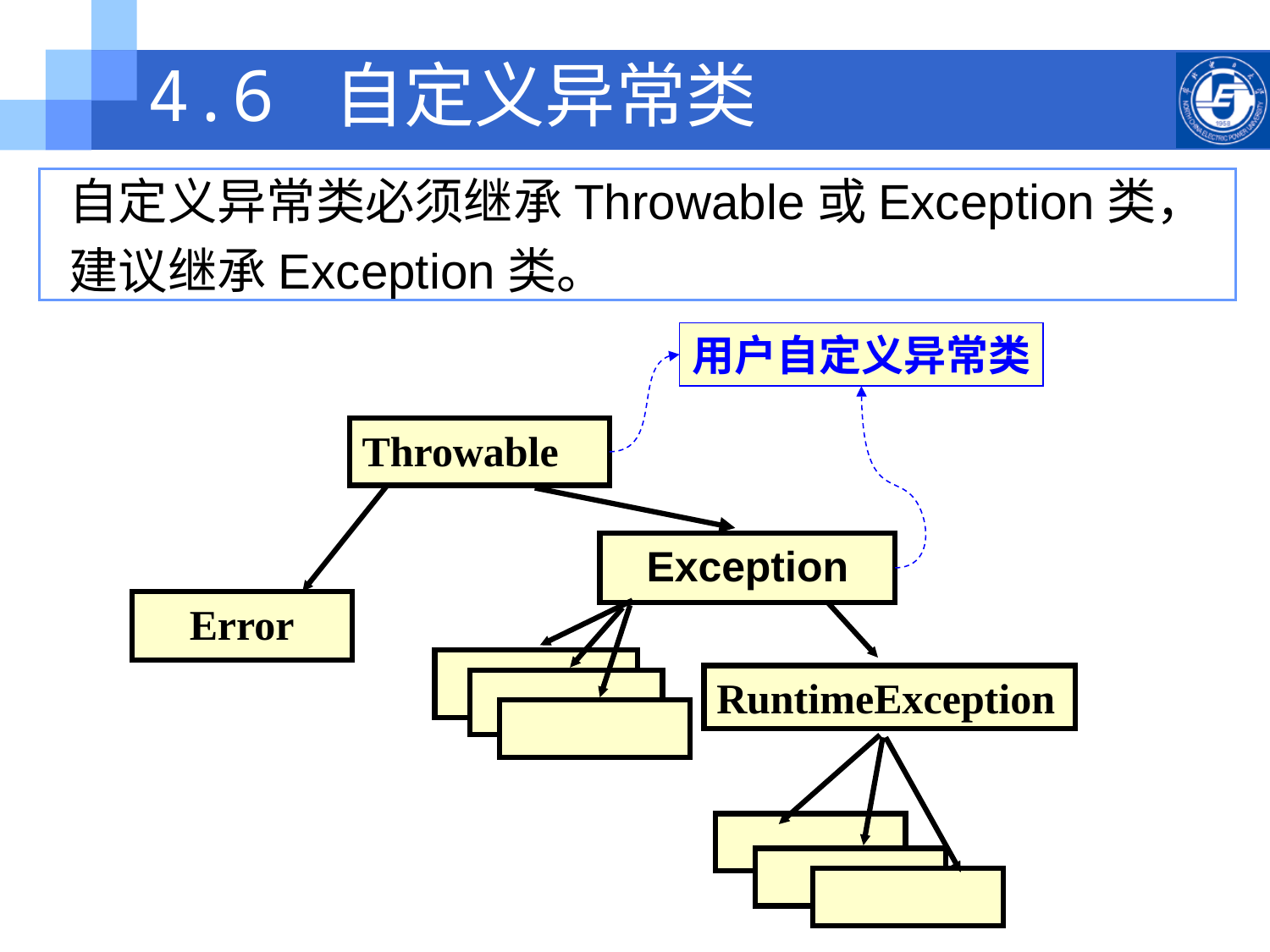

4.6 自定义异常类
自定义异常类必须继承Throwable或Exception类，
建议继承Exception类。
用户自定义异常类
Throwable

Exception
Error

RuntimeException